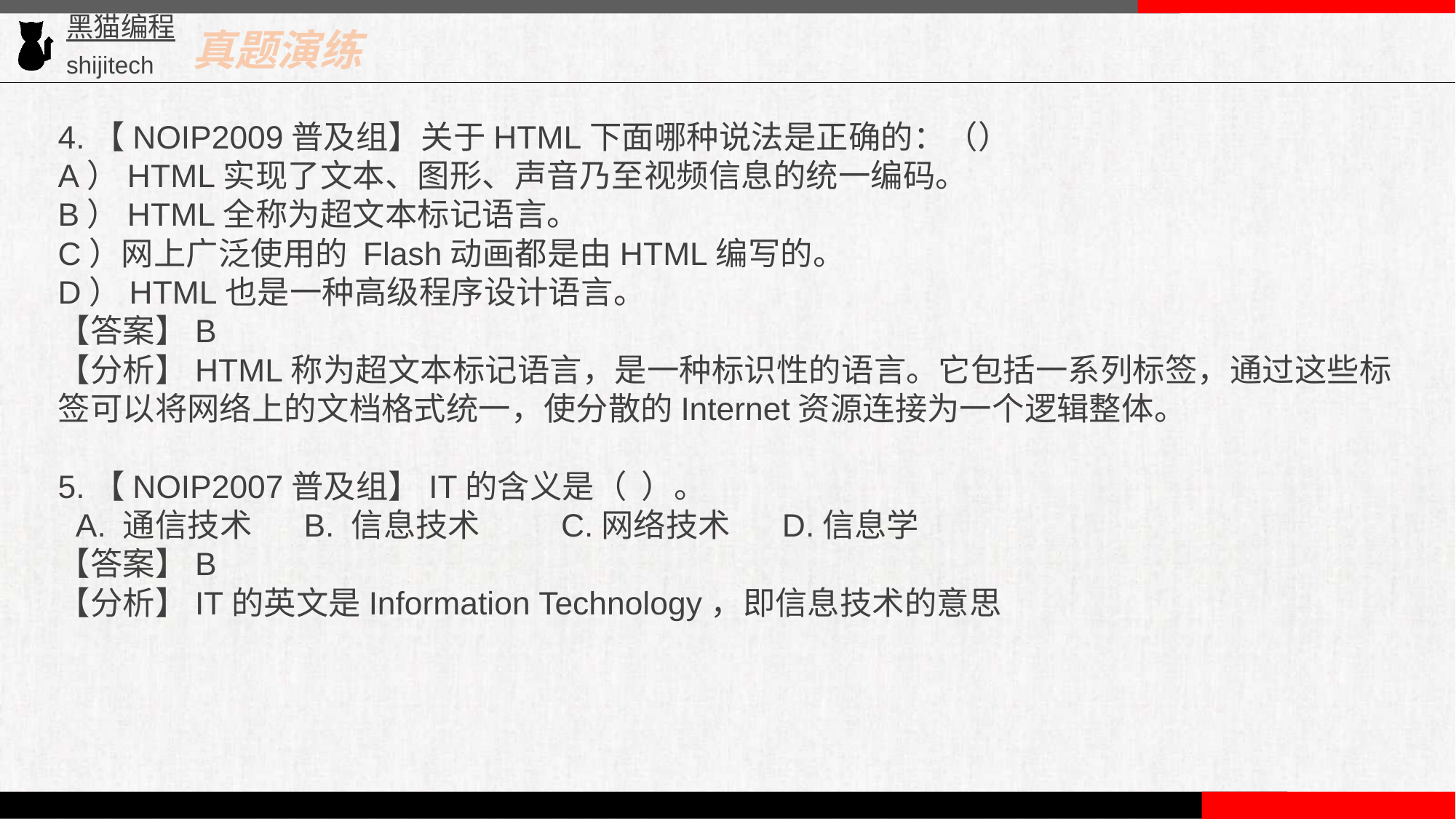

真题演练
4.【NOIP2009普及组】关于HTML下面哪种说法是正确的：（）
A）HTML实现了文本、图形、声音乃至视频信息的统一编码。
B）HTML全称为超文本标记语言。
C）网上广泛使用的 Flash动画都是由HTML编写的。
D）HTML也是一种高级程序设计语言。
【答案】B
【分析】HTML称为超文本标记语言，是一种标识性的语言。它包括一系列标签，通过这些标签可以将网络上的文档格式统一，使分散的Internet资源连接为一个逻辑整体。

5.【NOIP2007普及组】IT的含义是（  ）。
  A. 通信技术      B. 信息技术          C.网络技术      D.信息学
【答案】B
【分析】IT的英文是Information Technology，即信息技术的意思